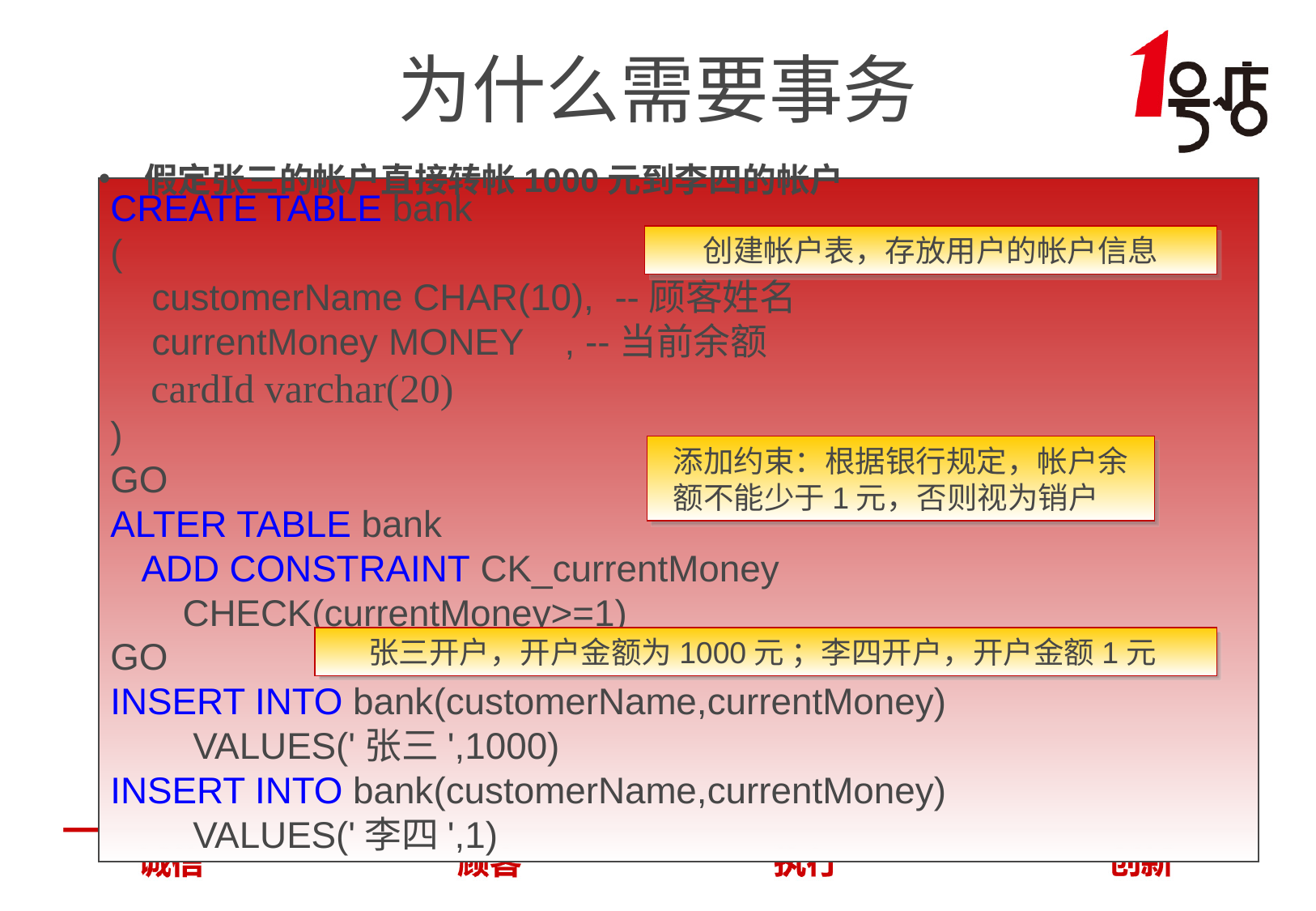

# 为什么需要事务
假定张三的帐户直接转帐1000元到李四的帐户
CREATE TABLE bank
(
    customerName CHAR(10),  --顾客姓名
    currentMoney MONEY    , --当前余额
    cardId varchar(20)
)
GO
ALTER TABLE bank
   ADD CONSTRAINT CK_currentMoney
       CHECK(currentMoney>=1)
GO
INSERT INTO bank(customerName,currentMoney)
        VALUES('张三',1000)
INSERT INTO bank(customerName,currentMoney)
        VALUES('李四',1)
创建帐户表，存放用户的帐户信息
添加约束：根据银行规定，帐户余额不能少于1元，否则视为销户
张三开户，开户金额为1000元 ；李四开户，开户金额1元